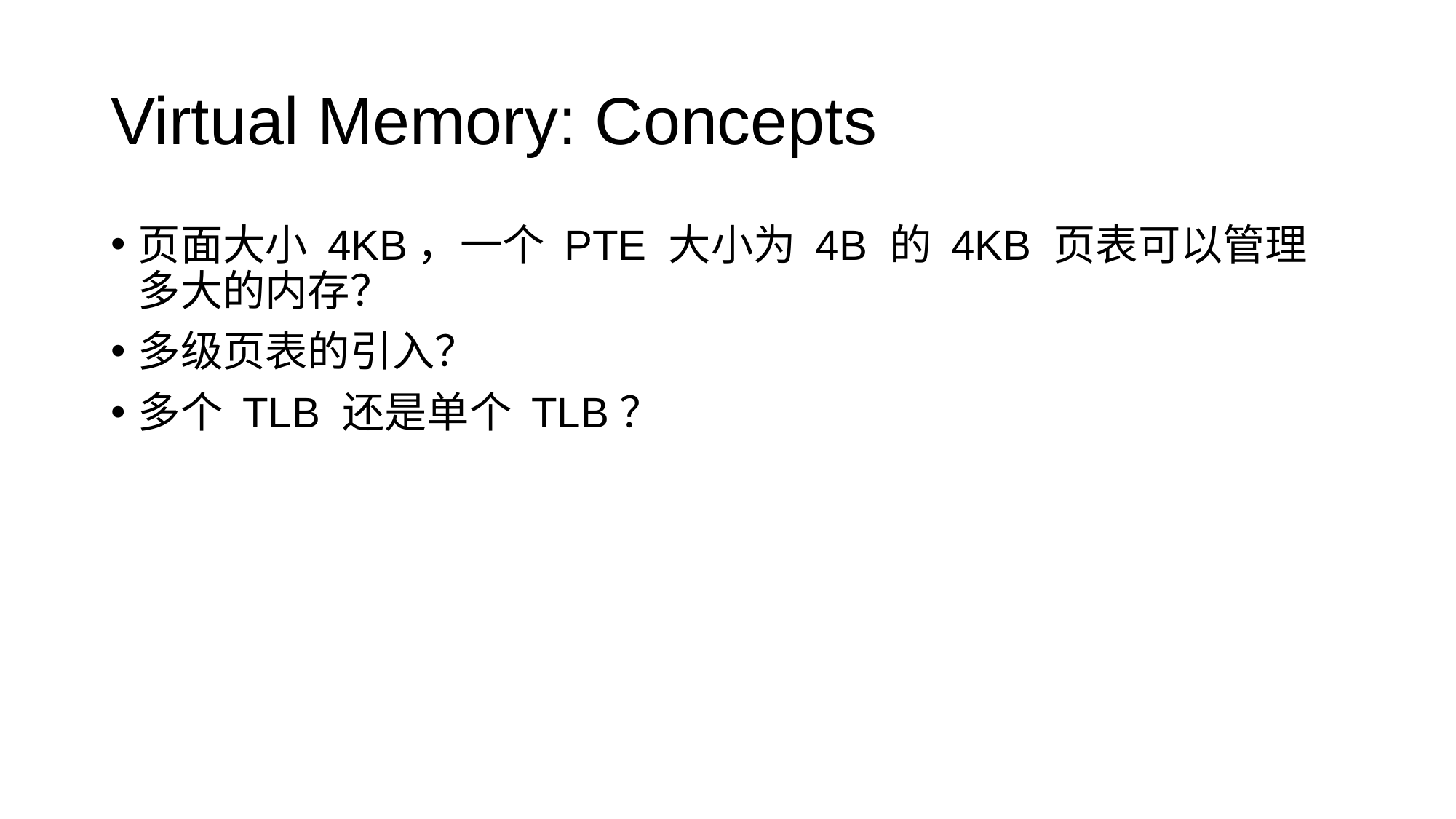

# Virtual Memory: Concepts
页面大小 4KB，一个 PTE 大小为 4B 的 4KB 页表可以管理多大的内存？
多级页表的引入？
多个 TLB 还是单个 TLB？